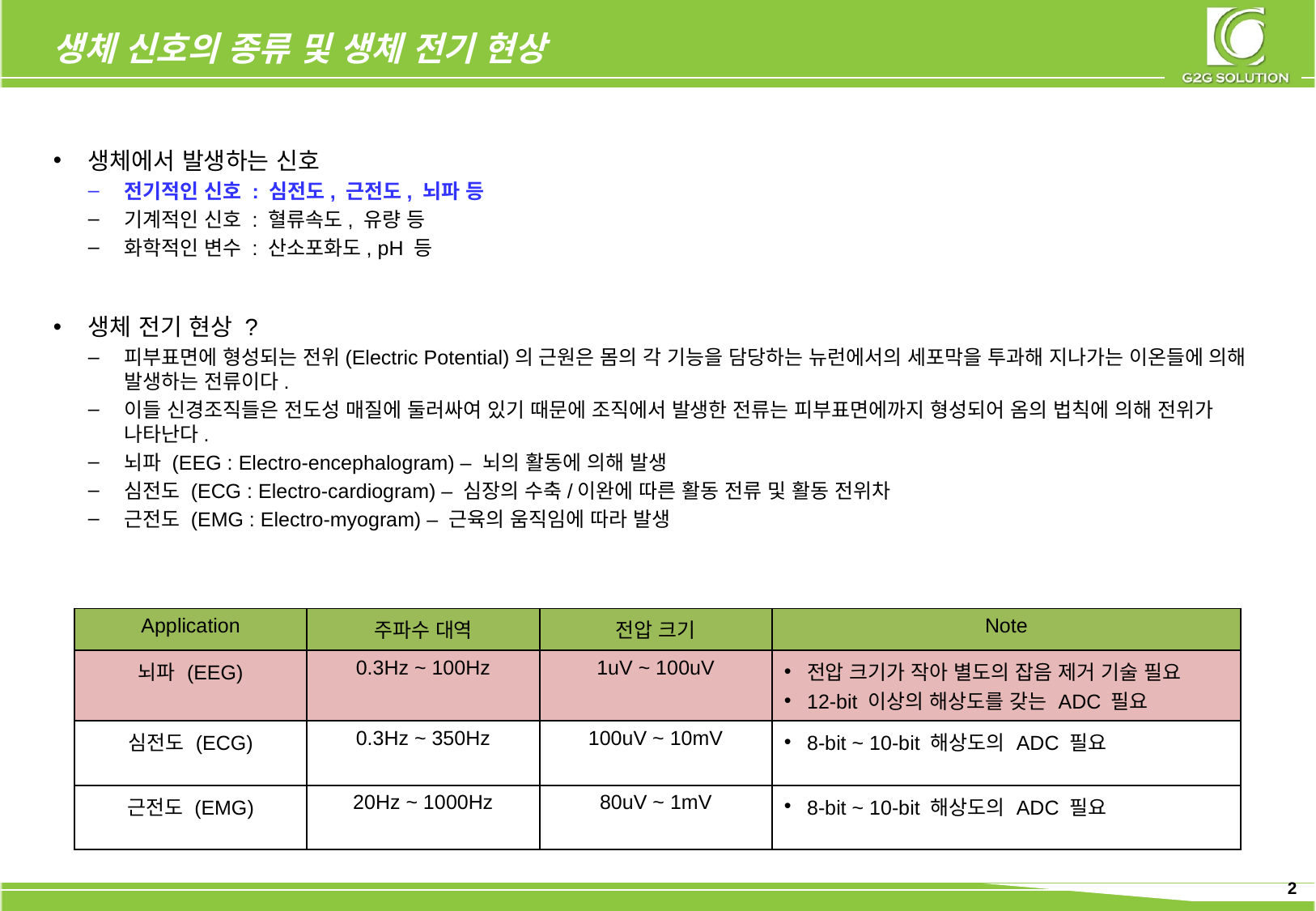

# 생체 신호의 종류 및 생체 전기 현상
생체에서 발생하는 신호
전기적인 신호 : 심전도, 근전도, 뇌파 등
기계적인 신호 : 혈류속도, 유량 등
화학적인 변수 : 산소포화도, pH 등

생체 전기 현상 ?
피부표면에 형성되는 전위(Electric Potential)의 근원은 몸의 각 기능을 담당하는 뉴런에서의 세포막을 투과해 지나가는 이온들에 의해 발생하는 전류이다.
이들 신경조직들은 전도성 매질에 둘러싸여 있기 때문에 조직에서 발생한 전류는 피부표면에까지 형성되어 옴의 법칙에 의해 전위가 나타난다.
뇌파 (EEG : Electro-encephalogram) – 뇌의 활동에 의해 발생
심전도 (ECG : Electro-cardiogram) – 심장의 수축/이완에 따른 활동 전류 및 활동 전위차
근전도 (EMG : Electro-myogram) – 근육의 움직임에 따라 발생
| Application | 주파수 대역 | 전압 크기 | Note |
| --- | --- | --- | --- |
| 뇌파 (EEG) | 0.3Hz ~ 100Hz | 1uV ~ 100uV | 전압 크기가 작아 별도의 잡음 제거 기술 필요 12-bit 이상의 해상도를 갖는 ADC 필요 |
| 심전도 (ECG) | 0.3Hz ~ 350Hz | 100uV ~ 10mV | 8-bit ~ 10-bit 해상도의 ADC 필요 |
| 근전도 (EMG) | 20Hz ~ 1000Hz | 80uV ~ 1mV | 8-bit ~ 10-bit 해상도의 ADC 필요 |
2